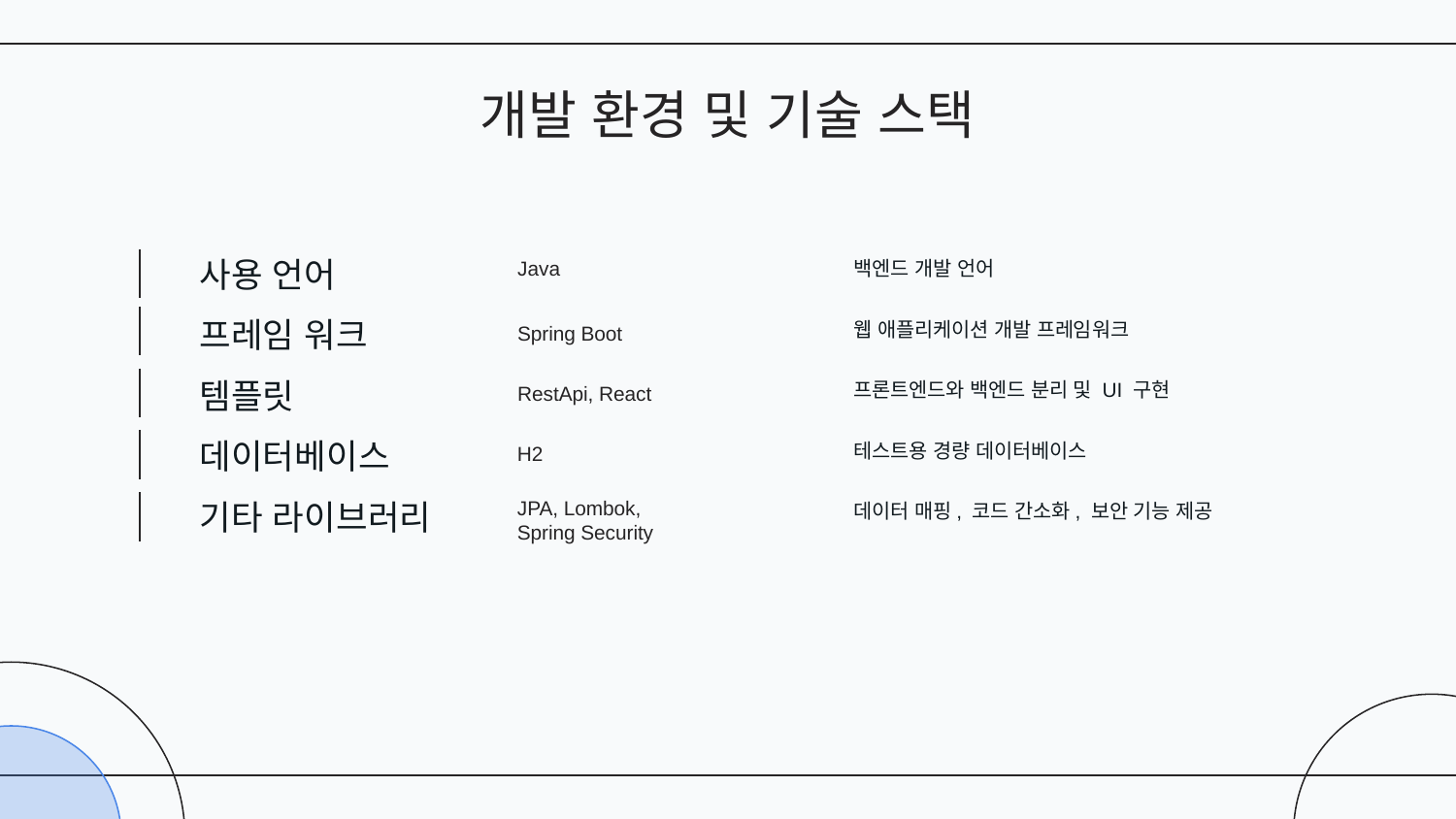

# 개발 환경 및 기술 스택
Java
백엔드 개발 언어
사용 언어
웹 애플리케이션 개발 프레임워크
Spring Boot
프레임 워크
프론트엔드와 백엔드 분리 및 UI 구현
RestApi, React
템플릿
테스트용 경량 데이터베이스
H2
데이터베이스
JPA, Lombok,
Spring Security
데이터 매핑, 코드 간소화, 보안 기능 제공
기타 라이브러리